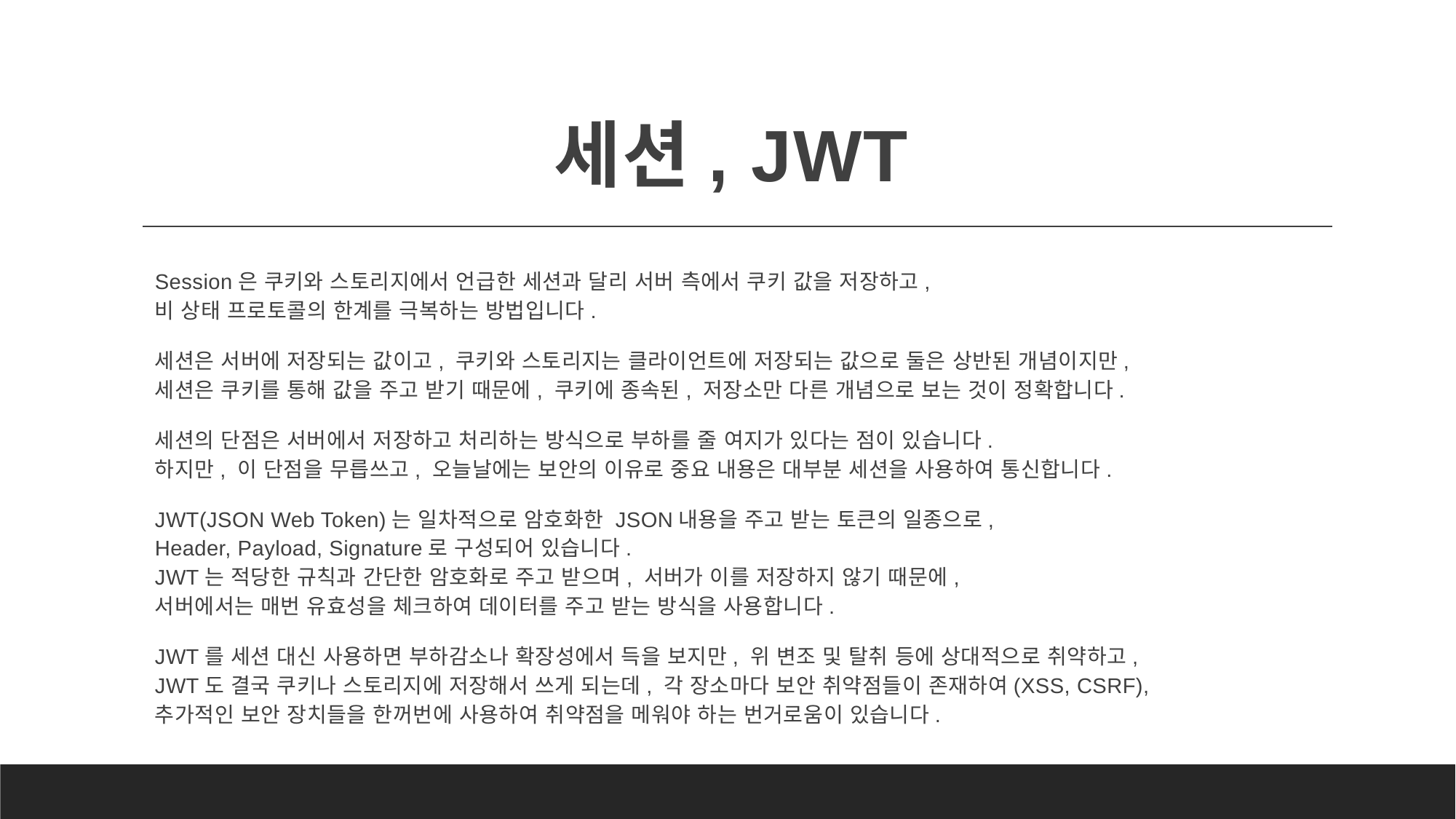

# 세션, JWT
Session은 쿠키와 스토리지에서 언급한 세션과 달리 서버 측에서 쿠키 값을 저장하고,
비 상태 프로토콜의 한계를 극복하는 방법입니다.
세션은 서버에 저장되는 값이고, 쿠키와 스토리지는 클라이언트에 저장되는 값으로 둘은 상반된 개념이지만,
세션은 쿠키를 통해 값을 주고 받기 때문에, 쿠키에 종속된, 저장소만 다른 개념으로 보는 것이 정확합니다.
세션의 단점은 서버에서 저장하고 처리하는 방식으로 부하를 줄 여지가 있다는 점이 있습니다.
하지만, 이 단점을 무릅쓰고, 오늘날에는 보안의 이유로 중요 내용은 대부분 세션을 사용하여 통신합니다.
JWT(JSON Web Token)는 일차적으로 암호화한 JSON내용을 주고 받는 토큰의 일종으로,
Header, Payload, Signature로 구성되어 있습니다.
JWT는 적당한 규칙과 간단한 암호화로 주고 받으며, 서버가 이를 저장하지 않기 때문에,
서버에서는 매번 유효성을 체크하여 데이터를 주고 받는 방식을 사용합니다.
JWT를 세션 대신 사용하면 부하감소나 확장성에서 득을 보지만, 위 변조 및 탈취 등에 상대적으로 취약하고,
JWT도 결국 쿠키나 스토리지에 저장해서 쓰게 되는데, 각 장소마다 보안 취약점들이 존재하여(XSS, CSRF),
추가적인 보안 장치들을 한꺼번에 사용하여 취약점을 메워야 하는 번거로움이 있습니다.